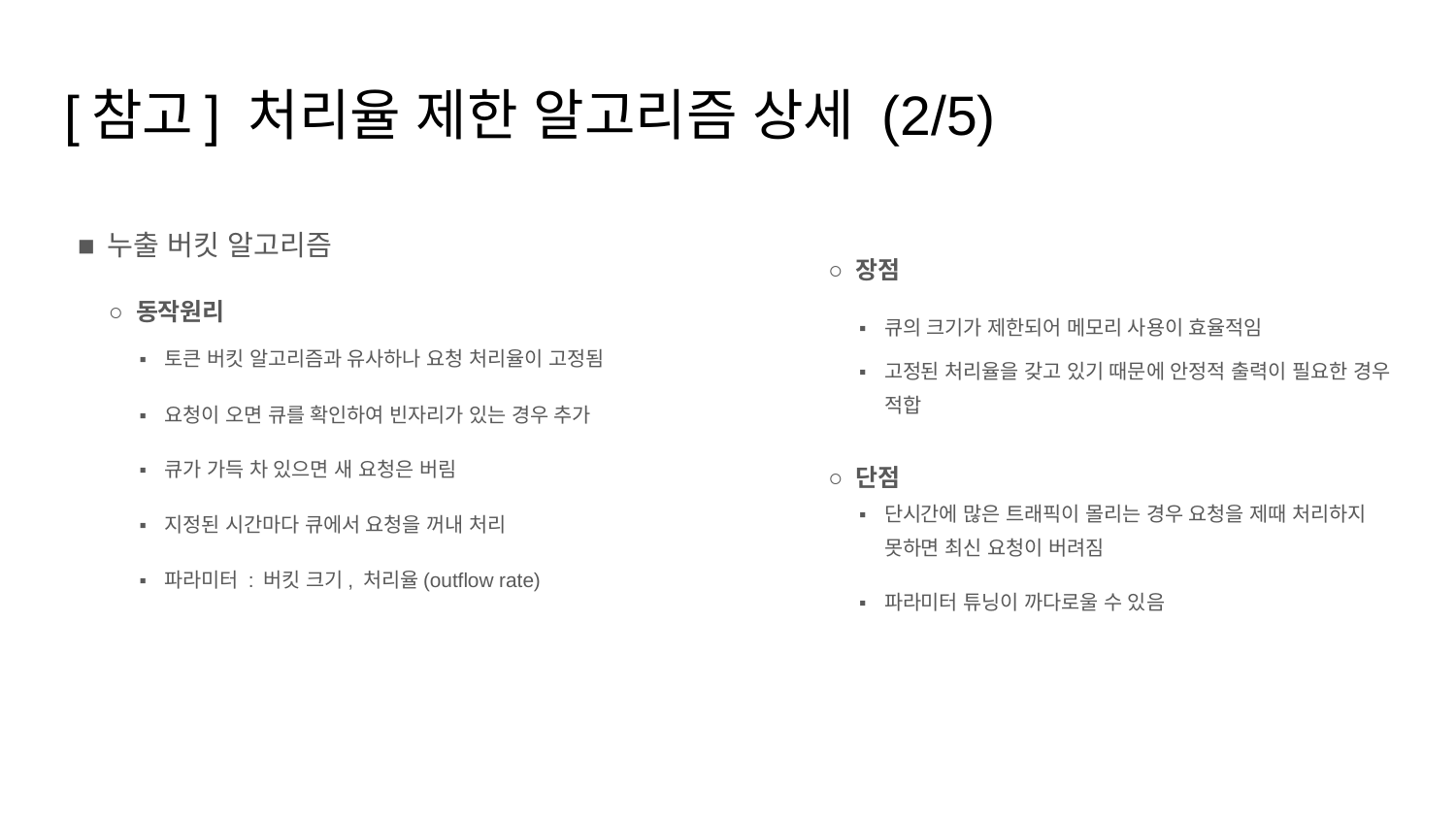

# [참고] 처리율 제한 알고리즘 상세 (2/5)
누출 버킷 알고리즘
동작원리
토큰 버킷 알고리즘과 유사하나 요청 처리율이 고정됨
요청이 오면 큐를 확인하여 빈자리가 있는 경우 추가
큐가 가득 차 있으면 새 요청은 버림
지정된 시간마다 큐에서 요청을 꺼내 처리
파라미터 : 버킷 크기, 처리율(outflow rate)

장점
큐의 크기가 제한되어 메모리 사용이 효율적임
고정된 처리율을 갖고 있기 때문에 안정적 출력이 필요한 경우 적합
단점
단시간에 많은 트래픽이 몰리는 경우 요청을 제때 처리하지 못하면 최신 요청이 버려짐
파라미터 튜닝이 까다로울 수 있음